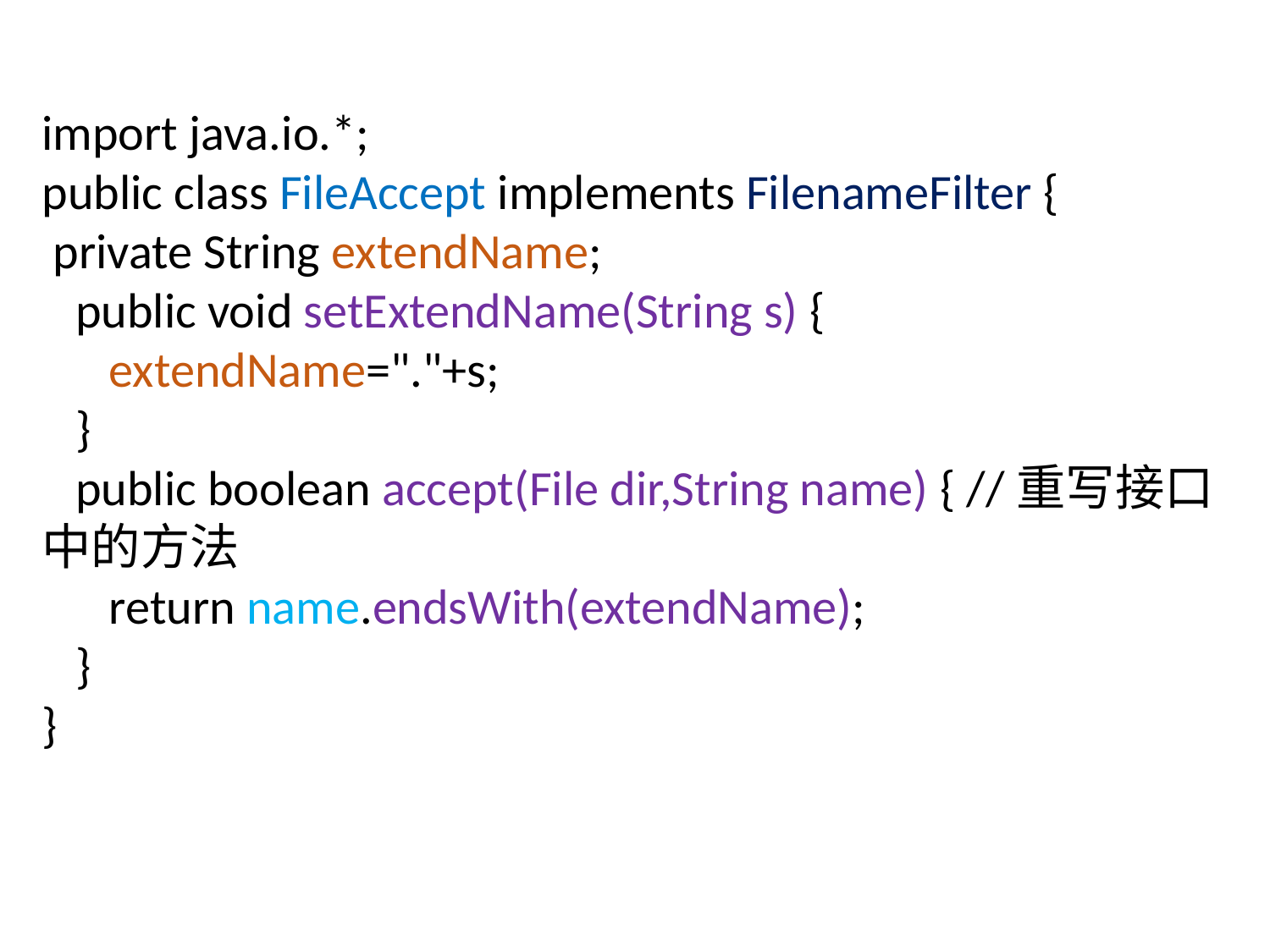

import java.io.*;
public class FileAccept implements FilenameFilter {
 private String extendName;
   public void setExtendName(String s) {
      extendName="."+s;
   }
   public boolean accept(File dir,String name) { //重写接口中的方法
      return name.endsWith(extendName);
   }
}